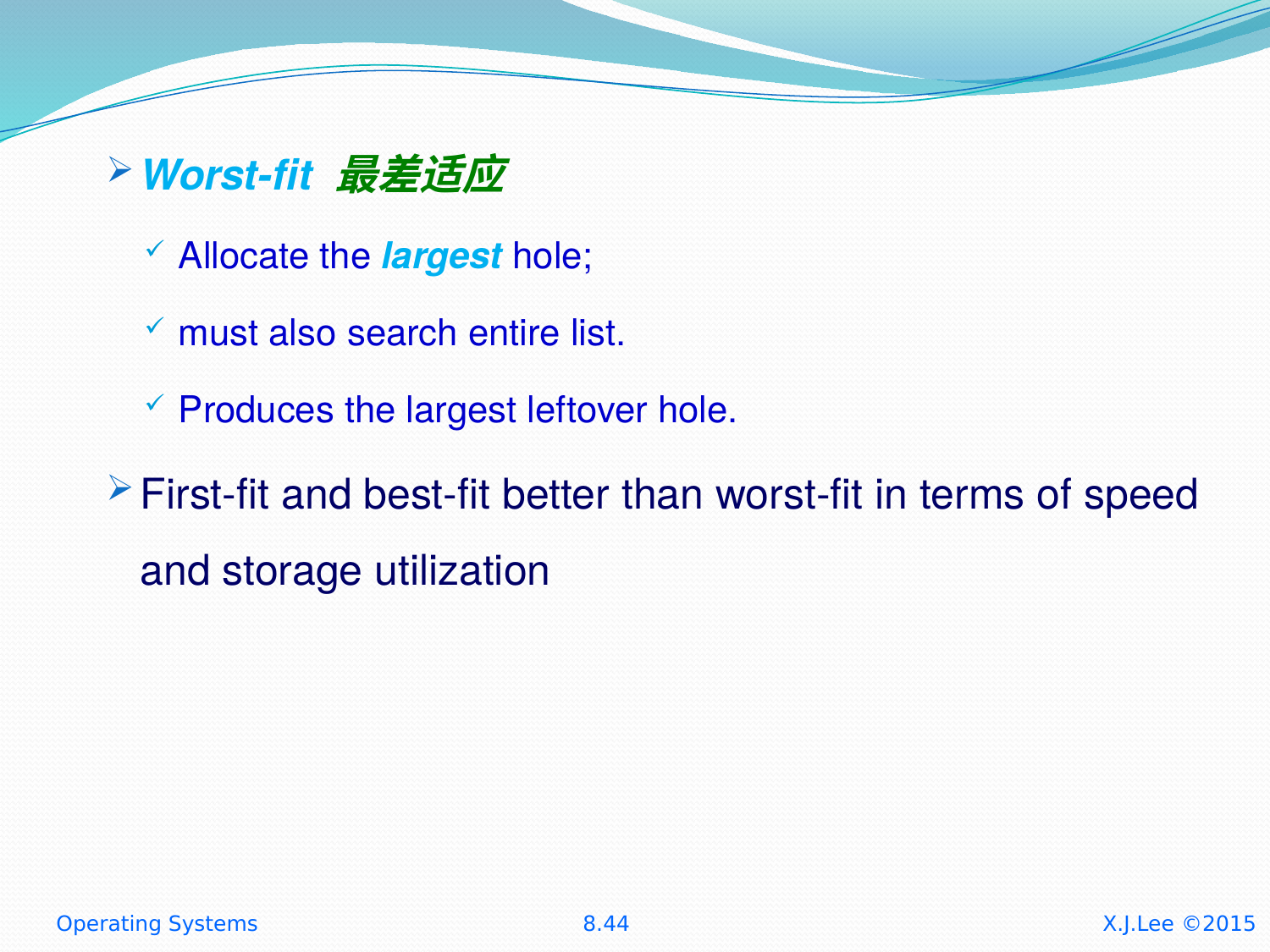

Worst-fit 最差适应
Allocate the largest hole;
must also search entire list.
Produces the largest leftover hole.
First-fit and best-fit better than worst-fit in terms of speed and storage utilization
Operating Systems
8.44
X.J.Lee ©2015